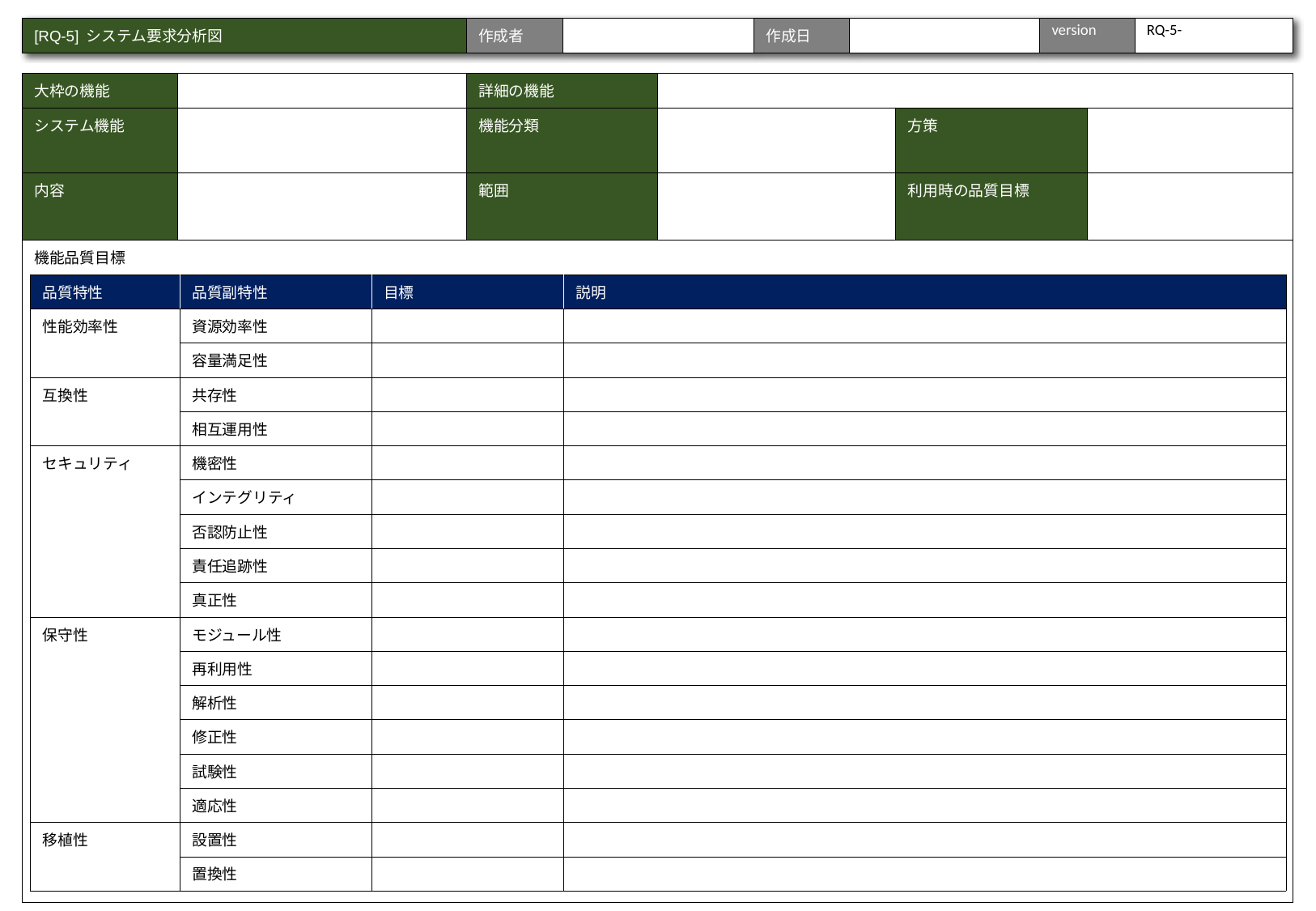

| 品質特性 | 品質副特性 | 目標 | 説明 |
| --- | --- | --- | --- |
| 性能効率性 | 資源効率性 |  |  |
|  | 容量満足性 |  |  |
| 互換性 | 共存性 |  |  |
|  | 相互運用性 |  |  |
| セキュリティ | 機密性 |  |  |
|  | インテグリティ |  |  |
|  | 否認防止性 |  |  |
|  | 責任追跡性 |  |  |
|  | 真正性 |  |  |
| 保守性 | モジュール性 |  |  |
|  | 再利用性 |  |  |
|  | 解析性 |  |  |
|  | 修正性 |  |  |
|  | 試験性 |  |  |
|  | 適応性 |  |  |
| 移植性 | 設置性 |  |  |
|  | 置換性 |  |  |